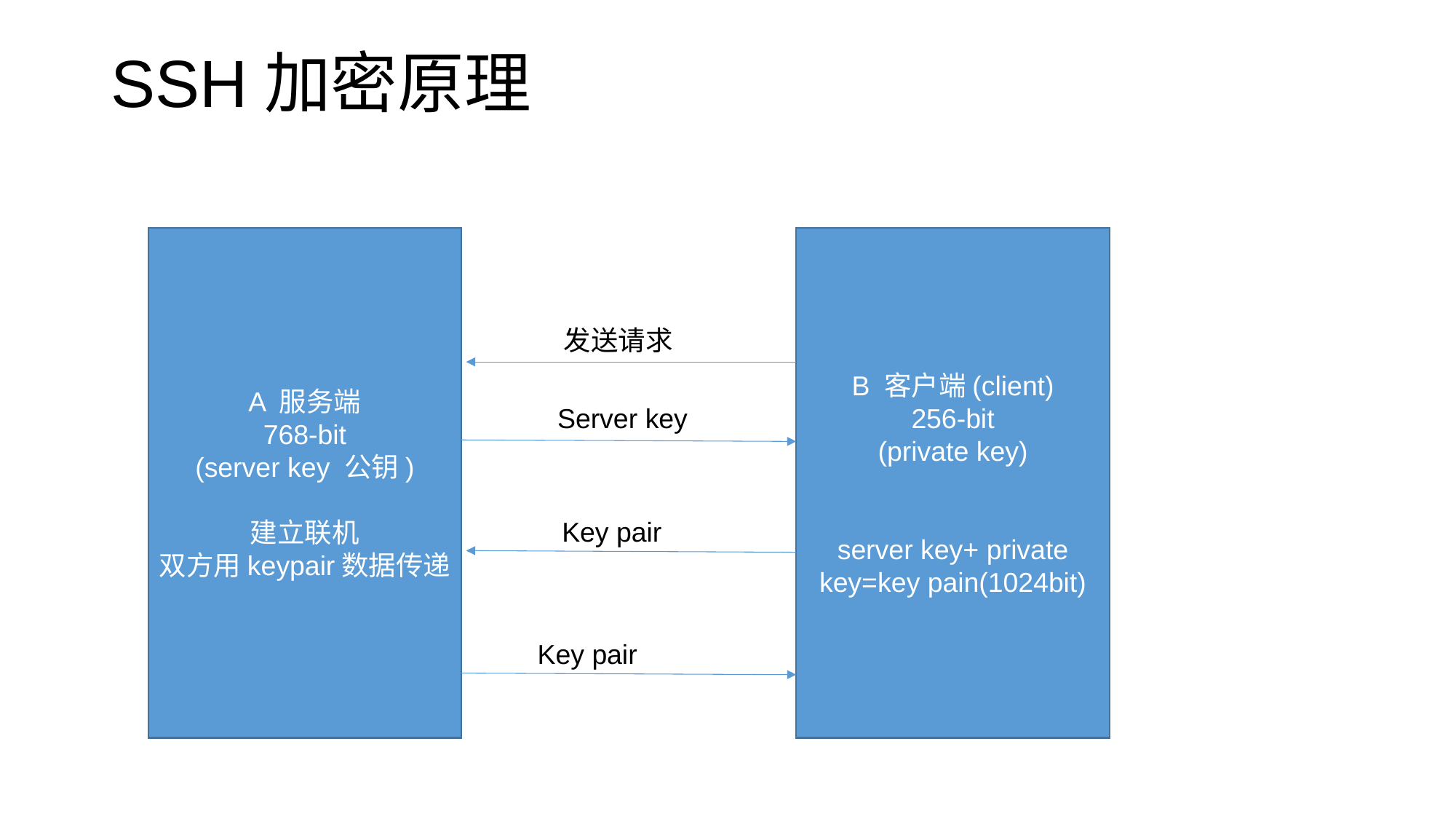

# SSH加密原理
A 服务端
768-bit
(server key 公钥)

建立联机
双方用keypair数据传递
B 客户端(client)
256-bit
(private key)

server key+ private key=key pain(1024bit)
发送请求
Server key
Key pair
Key pair